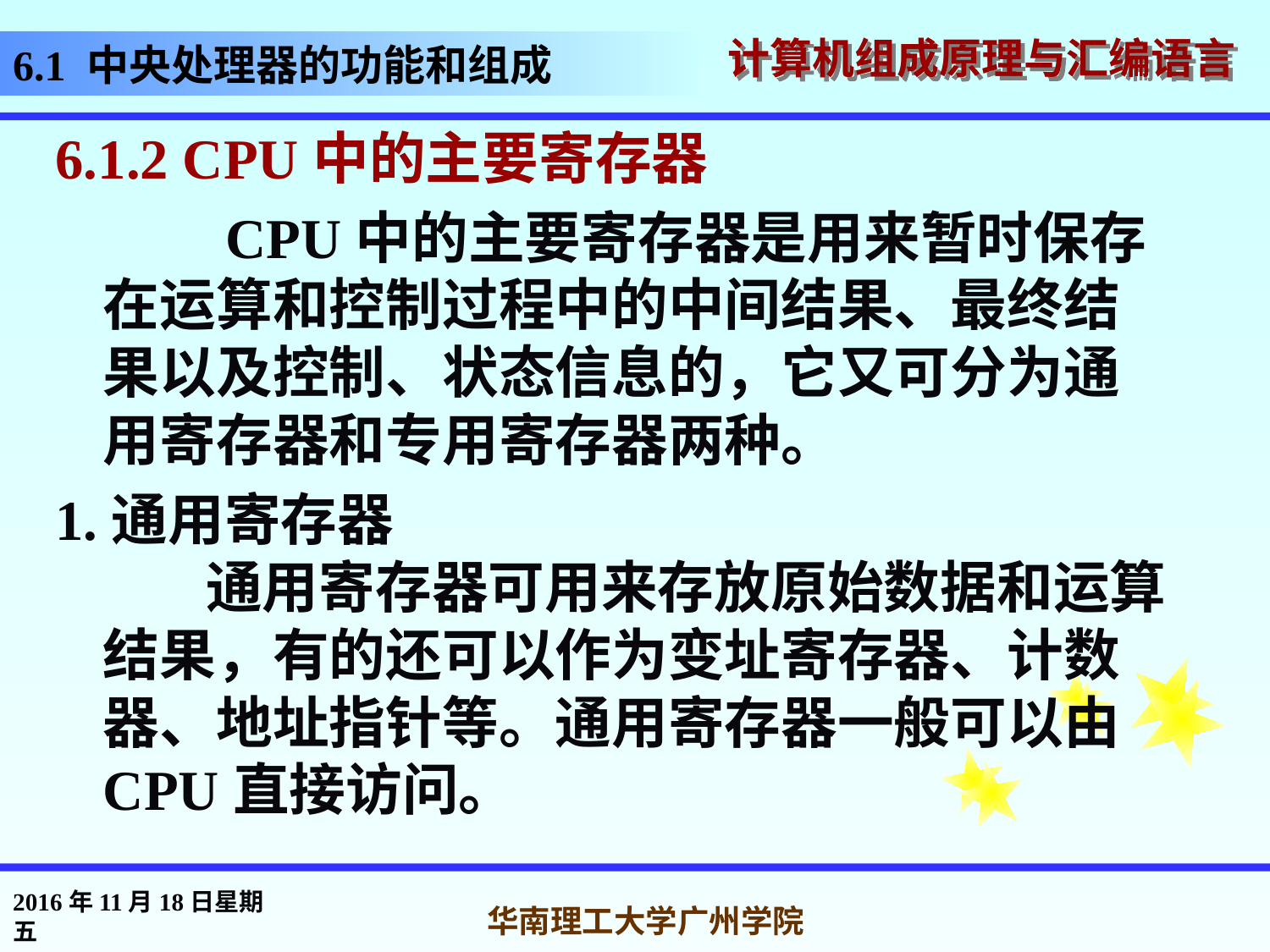

# 6.1 中央处理器的功能和组成
6.1.2 CPU中的主要寄存器
            CPU中的主要寄存器是用来暂时保存在运算和控制过程中的中间结果、最终结果以及控制、状态信息的，它又可分为通用寄存器和专用寄存器两种。
1.通用寄存器
        通用寄存器可用来存放原始数据和运算结果，有的还可以作为变址寄存器、计数器、地址指针等。通用寄存器一般可以由CPU直接访问。
2016年11月18日星期五
华南理工大学广州学院